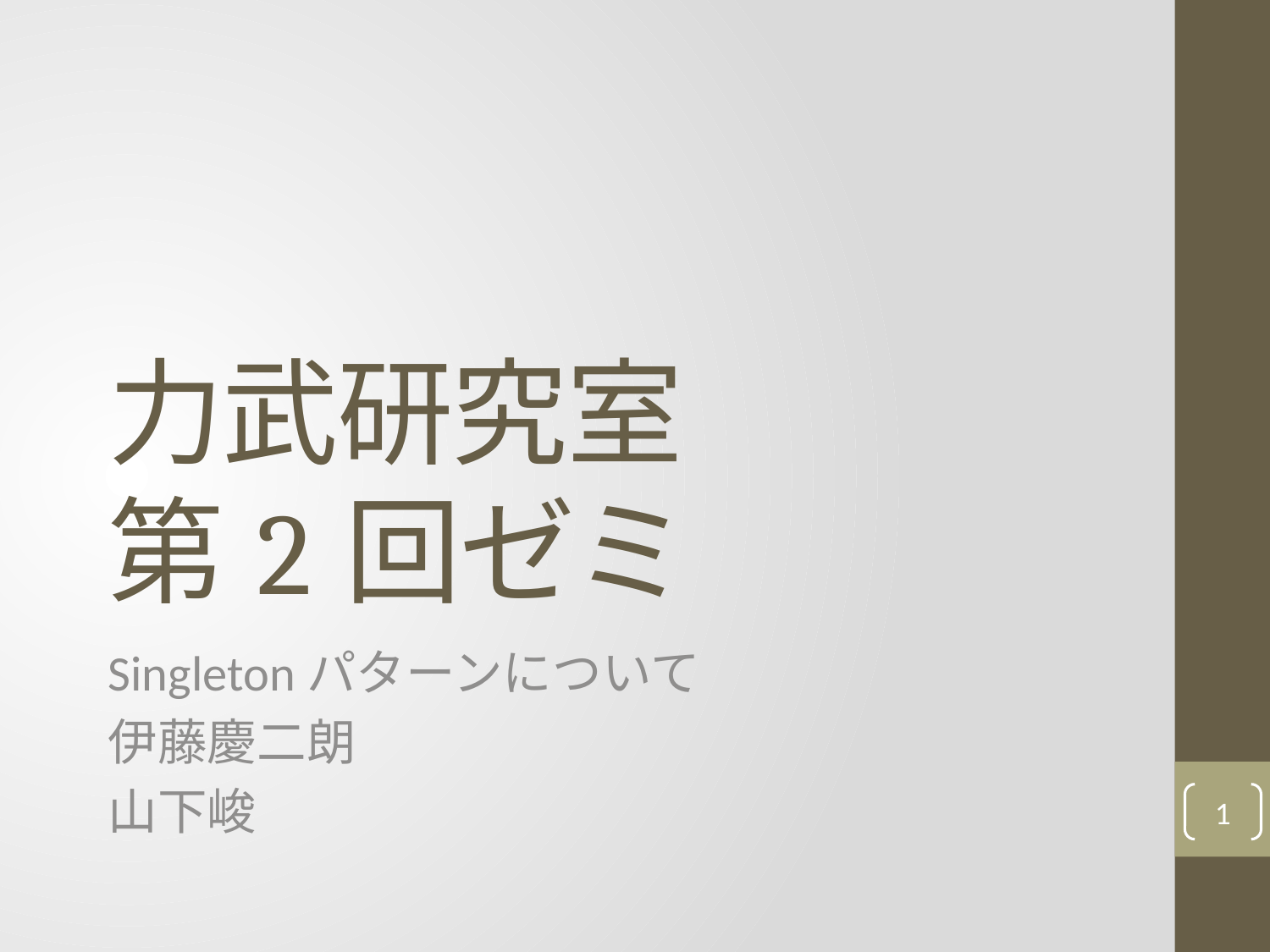

# 力武研究室 第2回ゼミ
Singletonパターンについて
伊藤慶二朗
山下峻
1